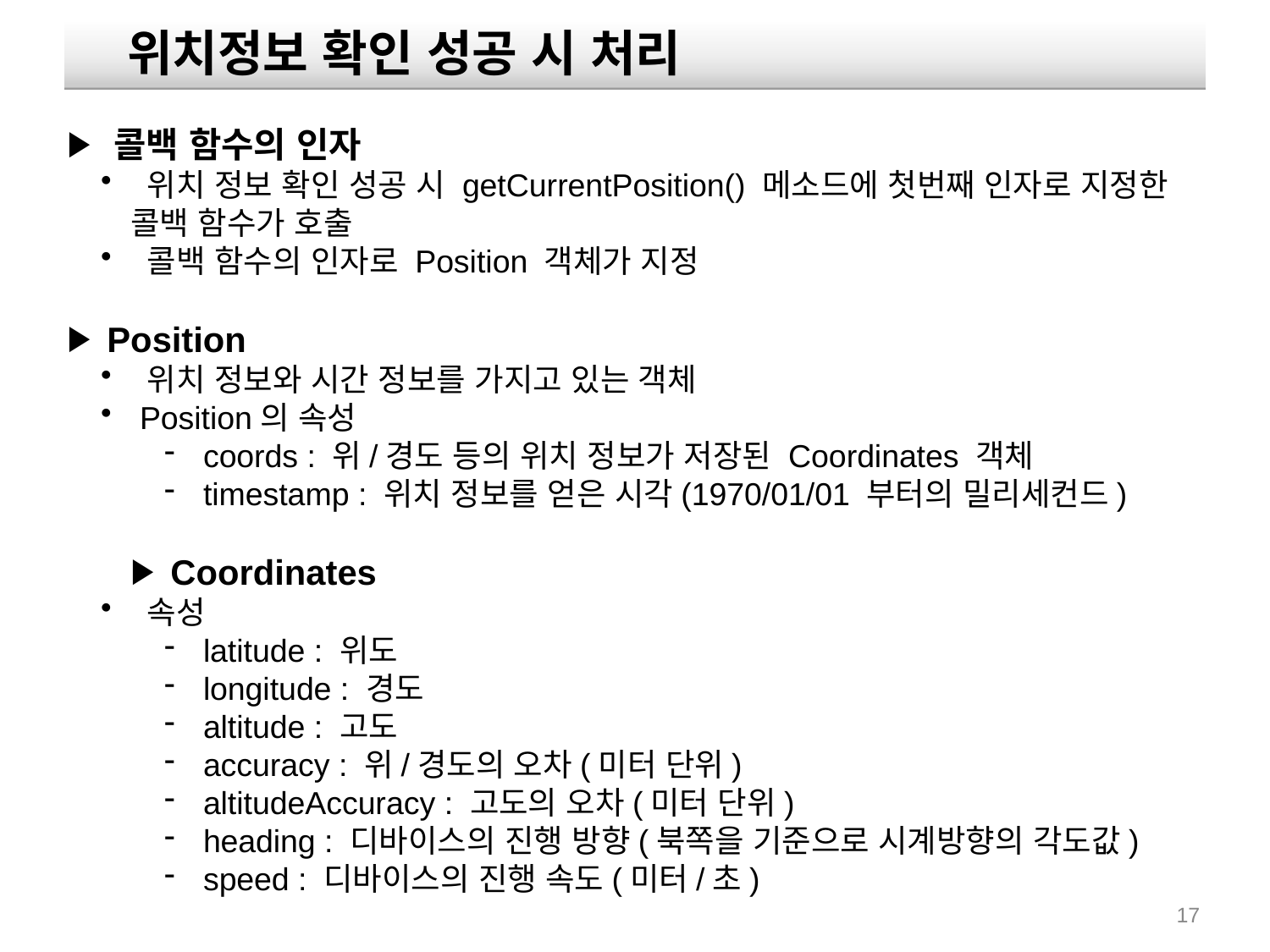

위치정보 확인 성공 시 처리
 콜백 함수의 인자
 위치 정보 확인 성공 시 getCurrentPosition() 메소드에 첫번째 인자로 지정한 콜백 함수가 호출
 콜백 함수의 인자로 Position 객체가 지정
 Position
 위치 정보와 시간 정보를 가지고 있는 객체
 Position의 속성
 coords : 위/경도 등의 위치 정보가 저장된 Coordinates 객체
 timestamp : 위치 정보를 얻은 시각(1970/01/01 부터의 밀리세컨드)

 Coordinates
 속성
 latitude : 위도
 longitude : 경도
 altitude : 고도
 accuracy : 위/경도의 오차(미터 단위)
 altitudeAccuracy : 고도의 오차(미터 단위)
 heading : 디바이스의 진행 방향(북쪽을 기준으로 시계방향의 각도값)
 speed : 디바이스의 진행 속도(미터/초)
17